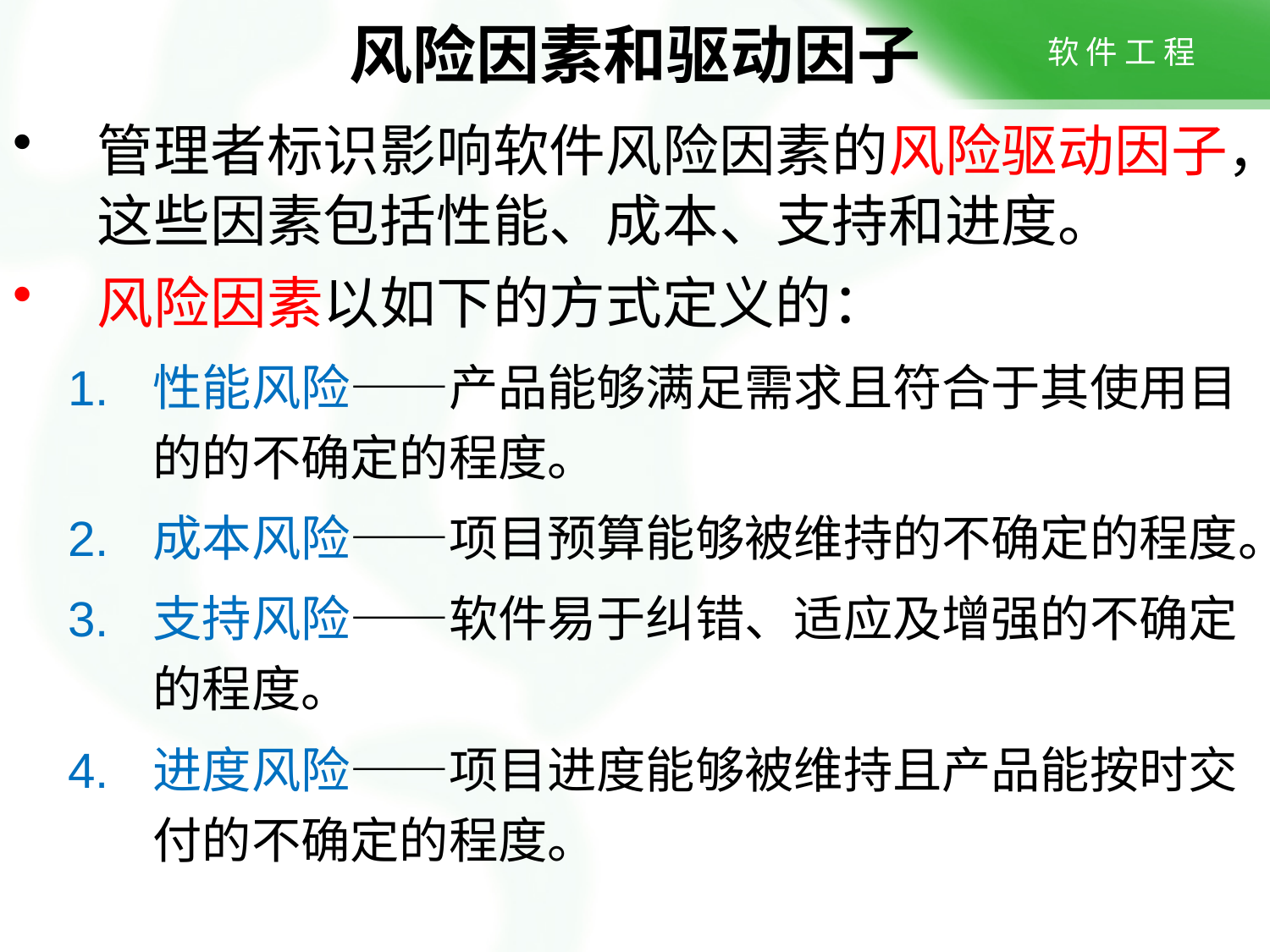

# 风险因素和驱动因子
管理者标识影响软件风险因素的风险驱动因子，这些因素包括性能、成本、支持和进度。
风险因素以如下的方式定义的：
性能风险——产品能够满足需求且符合于其使用目的的不确定的程度。
成本风险——项目预算能够被维持的不确定的程度。
支持风险——软件易于纠错、适应及增强的不确定的程度。
进度风险——项目进度能够被维持且产品能按时交付的不确定的程度。